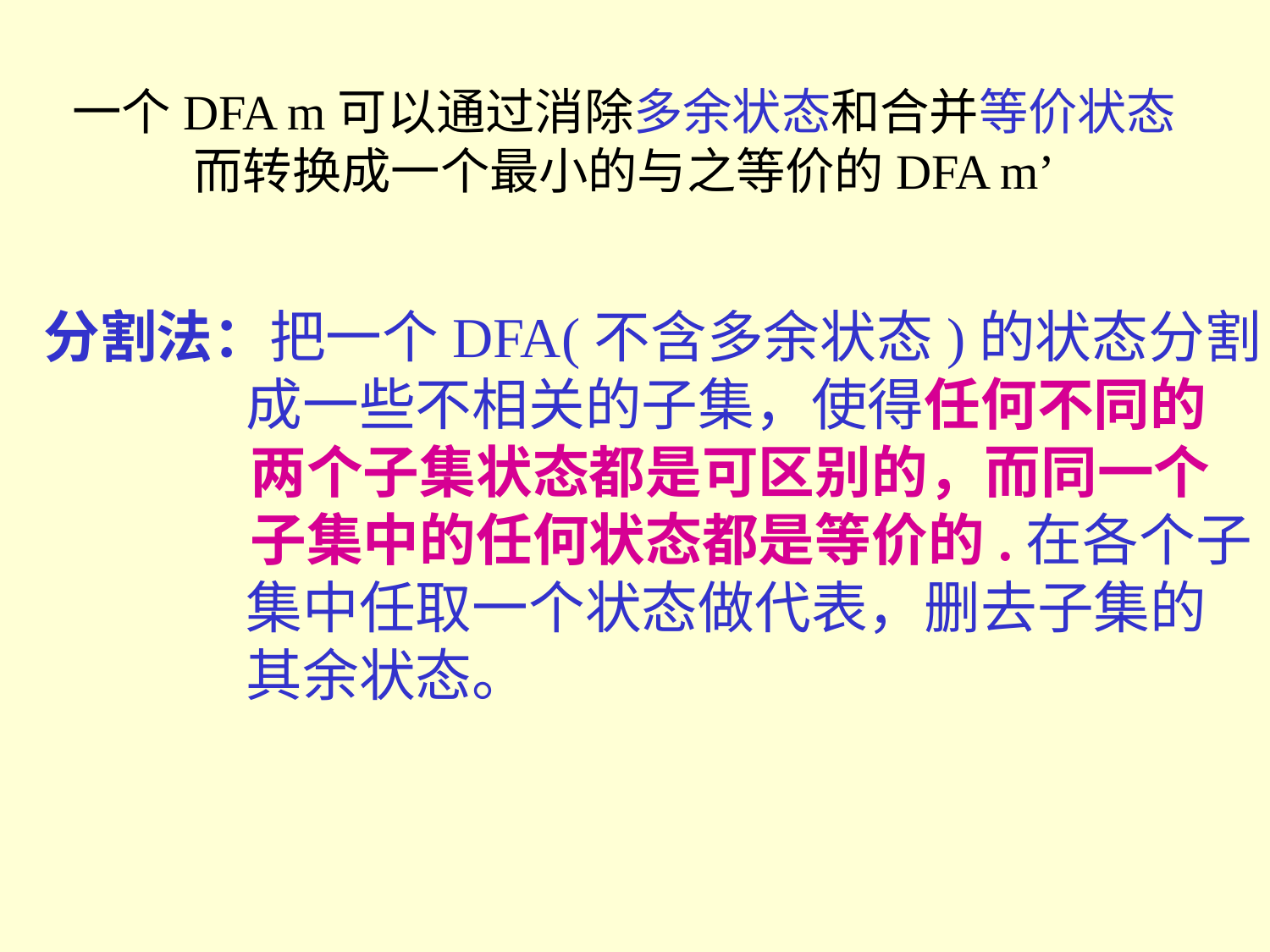

一个DFA m可以通过消除多余状态和合并等价状态
而转换成一个最小的与之等价的DFA m’

   分割法：把一个DFA(不含多余状态)的状态分割
                   成一些不相关的子集，使得任何不同的
                   两个子集状态都是可区别的，而同一个
                   子集中的任何状态都是等价的.在各个子
                   集中任取一个状态做代表，删去子集的
                   其余状态。